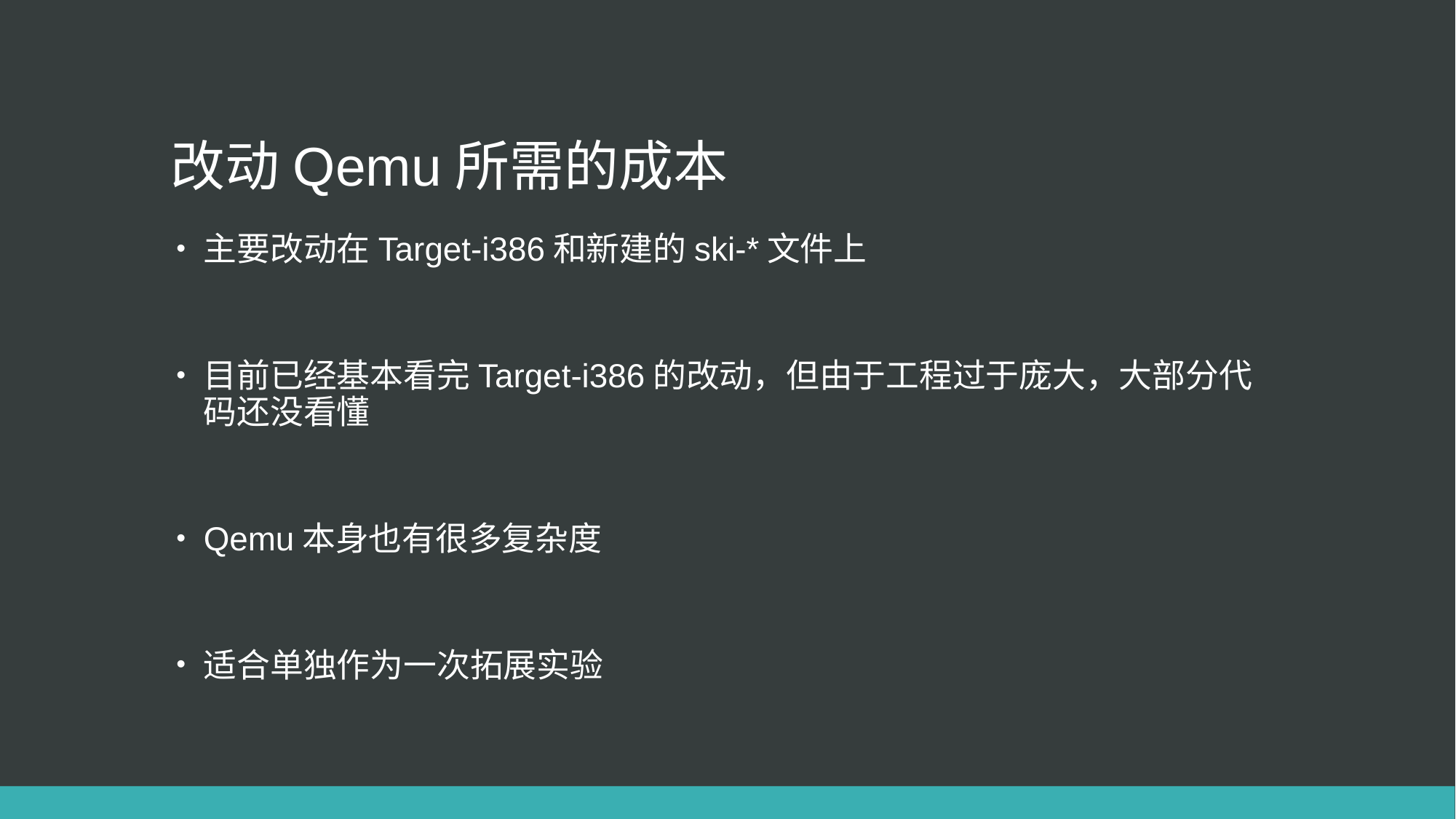

# 改动Qemu所需的成本
主要改动在Target-i386和新建的ski-*文件上

目前已经基本看完Target-i386的改动，但由于工程过于庞大，大部分代码还没看懂

Qemu本身也有很多复杂度

适合单独作为一次拓展实验